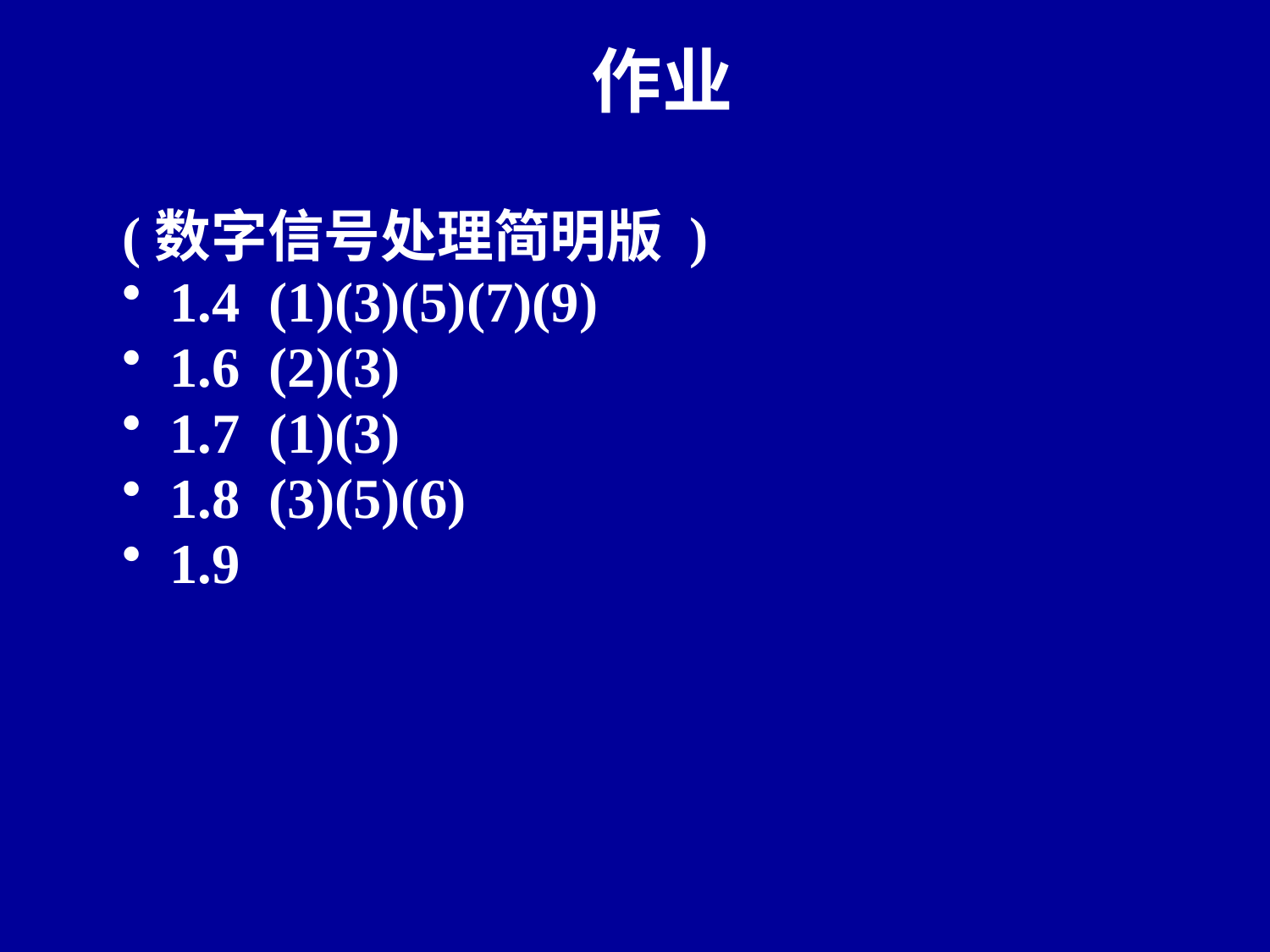

作业

(数字信号处理简明版 )
1.4  (1)(3)(5)(7)(9)
1.6  (2)(3)
1.7  (1)(3)
1.8  (3)(5)(6)
1.9